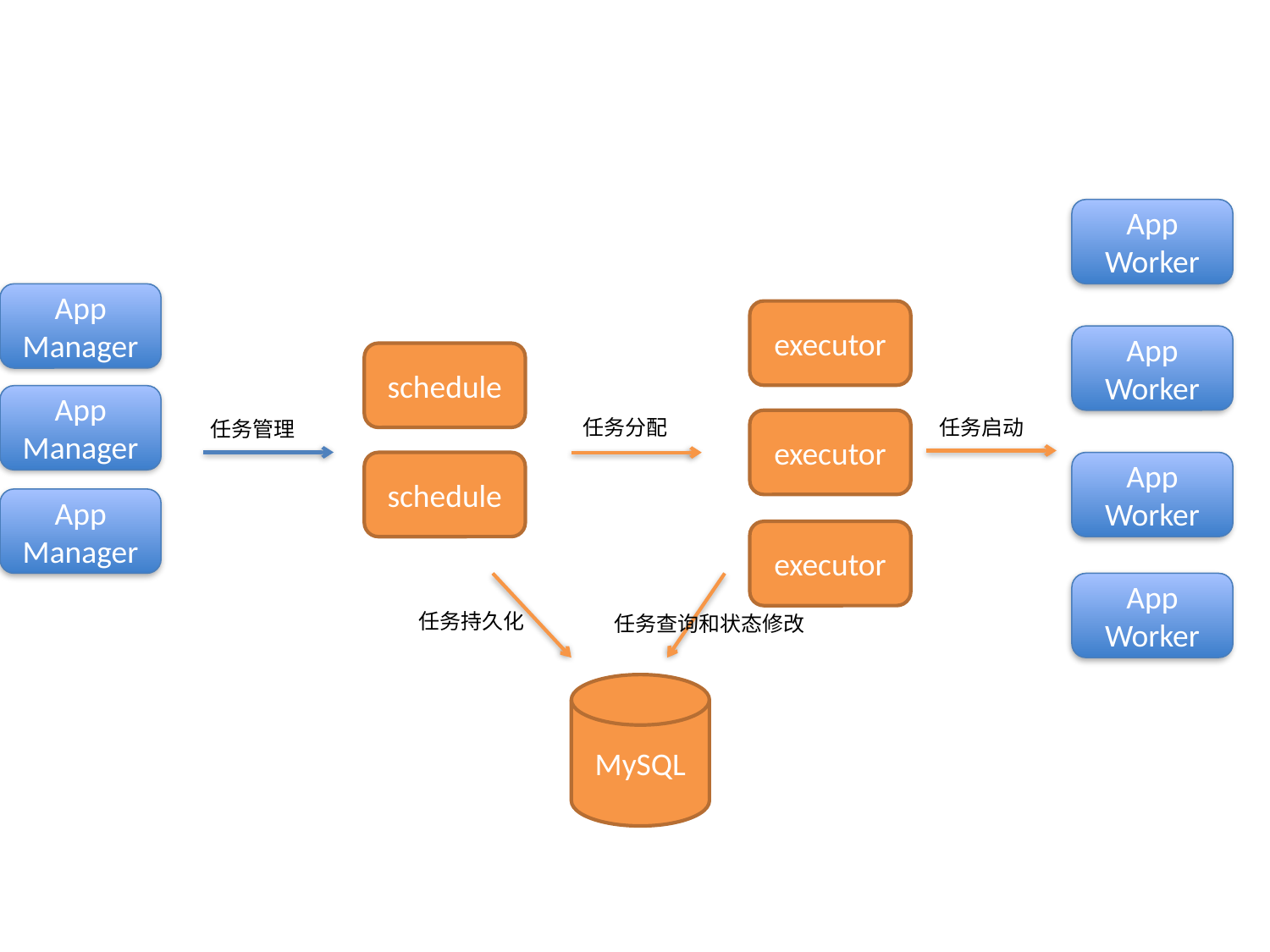

App
Worker
App Manager
executor
App
Worker
schedule
App Manager
任务分配
任务启动
任务管理
executor
schedule
App
Worker
App Manager
executor
App
Worker
任务持久化
任务查询和状态修改
MySQL